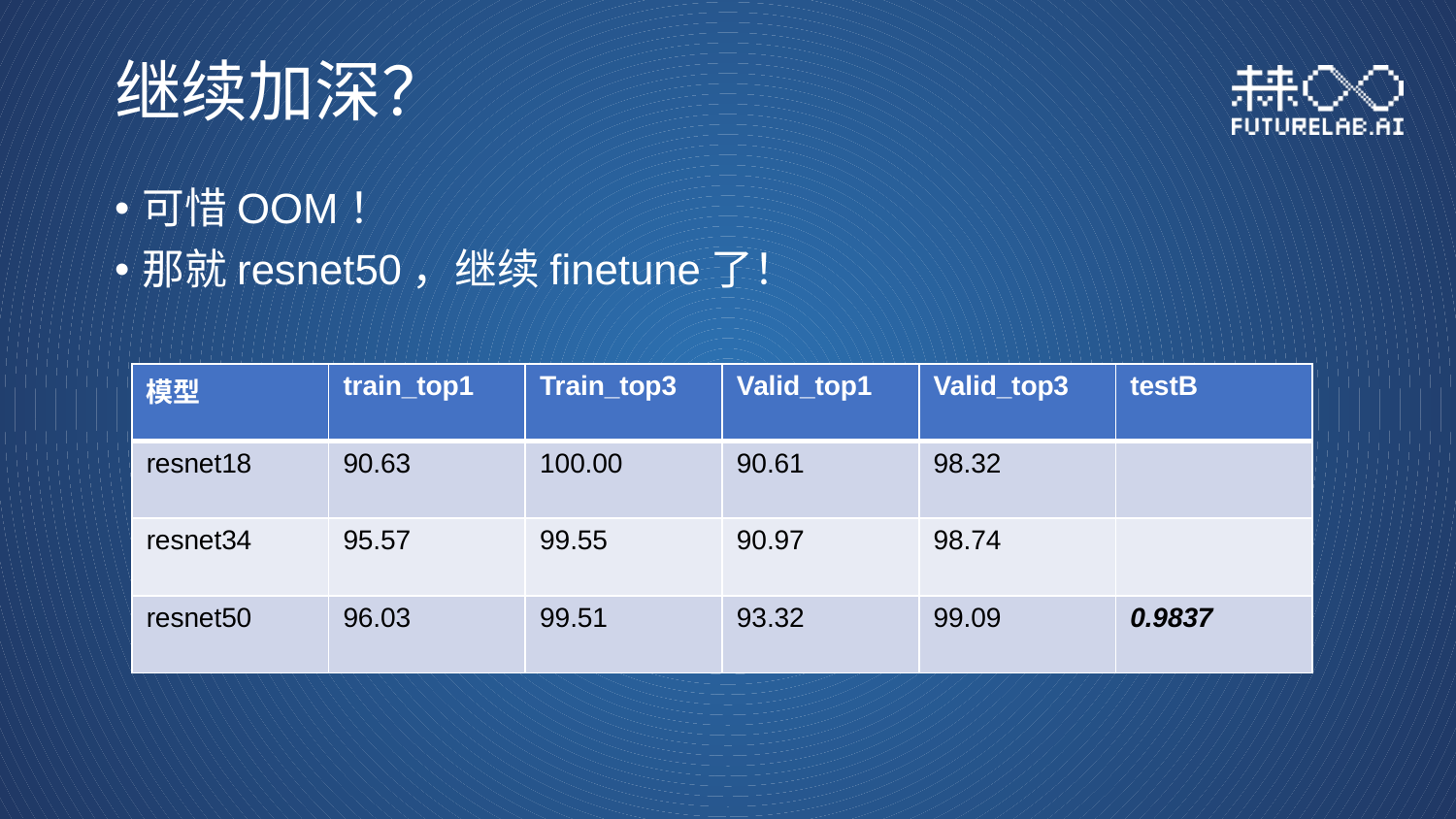

# 继续加深？
可惜OOM！
那就resnet50，继续finetune了！

| 模型 | train\_top1 | Train\_top3 | Valid\_top1 | Valid\_top3 | testB |
| --- | --- | --- | --- | --- | --- |
| resnet18 | 90.63 | 100.00 | 90.61 | 98.32 |  |
| resnet34 | 95.57 | 99.55 | 90.97 | 98.74 |  |
| resnet50 | 96.03 | 99.51 | 93.32 | 99.09 | 0.9837 |